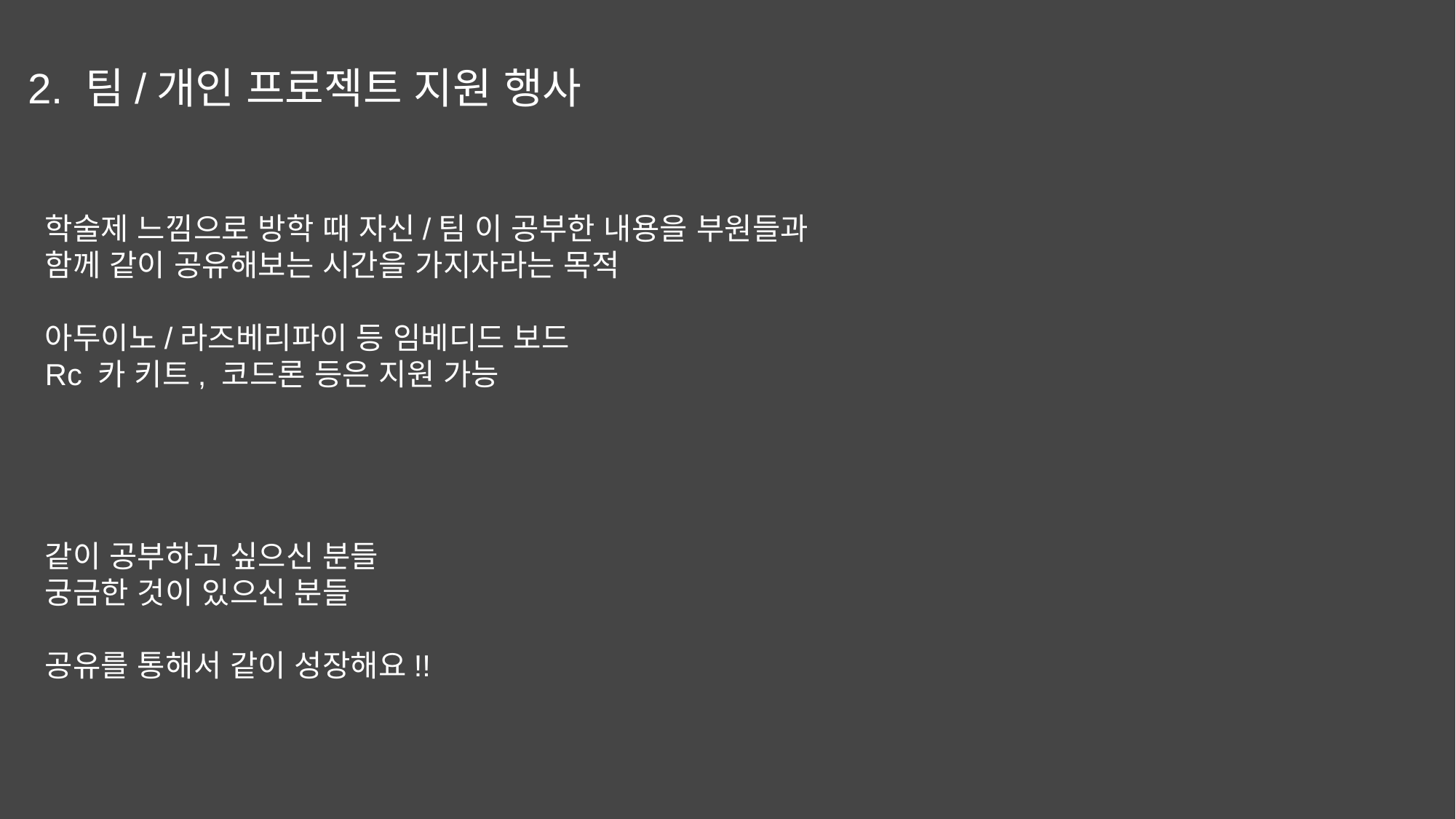

2. 팀/개인 프로젝트 지원 행사
학술제 느낌으로 방학 때 자신/팀 이 공부한 내용을 부원들과 함께 같이 공유해보는 시간을 가지자라는 목적

아두이노/라즈베리파이 등 임베디드 보드
Rc 카 키트, 코드론 등은 지원 가능

같이 공부하고 싶으신 분들
궁금한 것이 있으신 분들

공유를 통해서 같이 성장해요!!